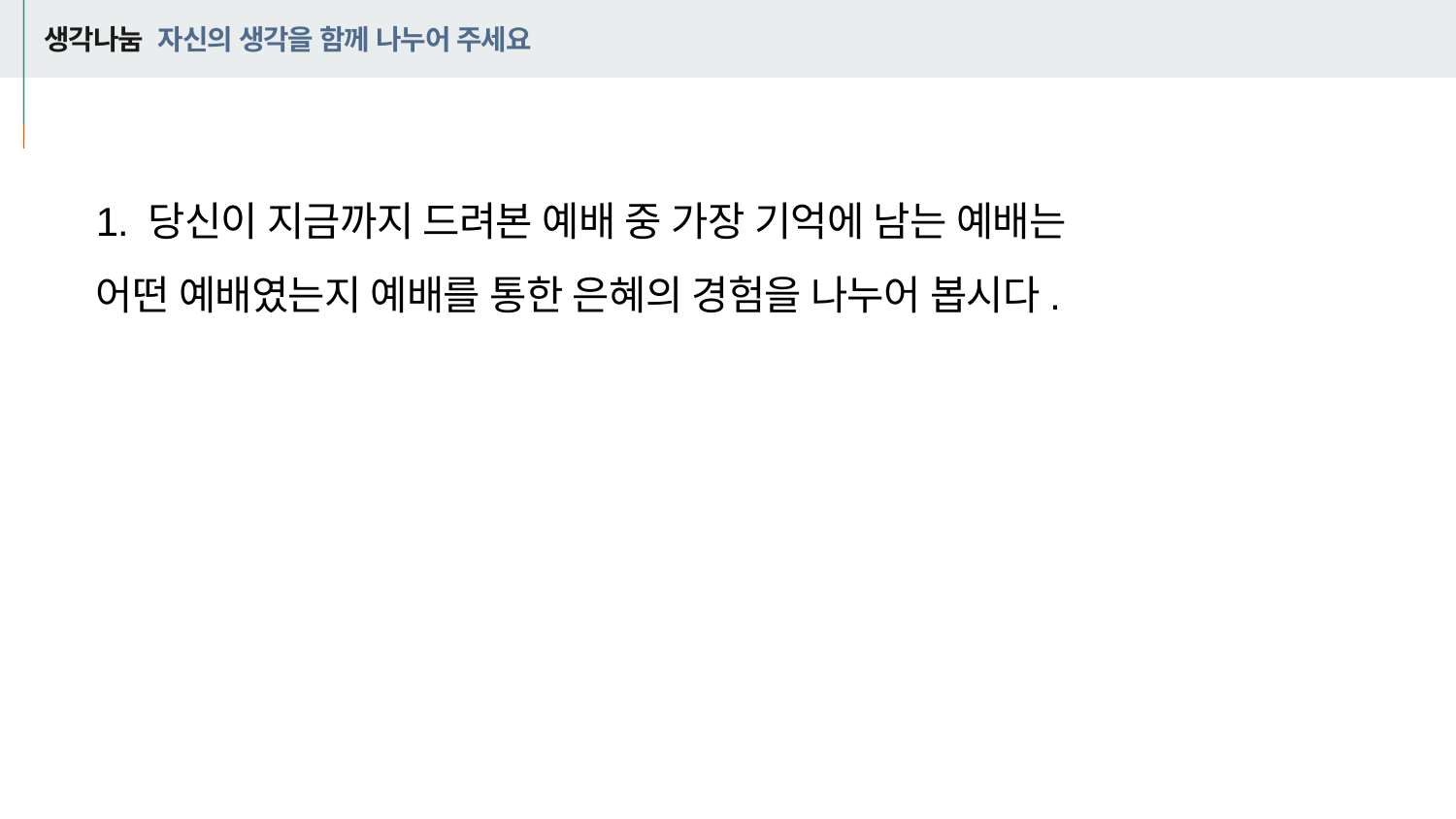

# 생각나눔  자신의 생각을 함께 나누어 주세요
1. 당신이 지금까지 드려본 예배 중 가장 기억에 남는 예배는
어떤 예배였는지 예배를 통한 은혜의 경험을 나누어 봅시다.